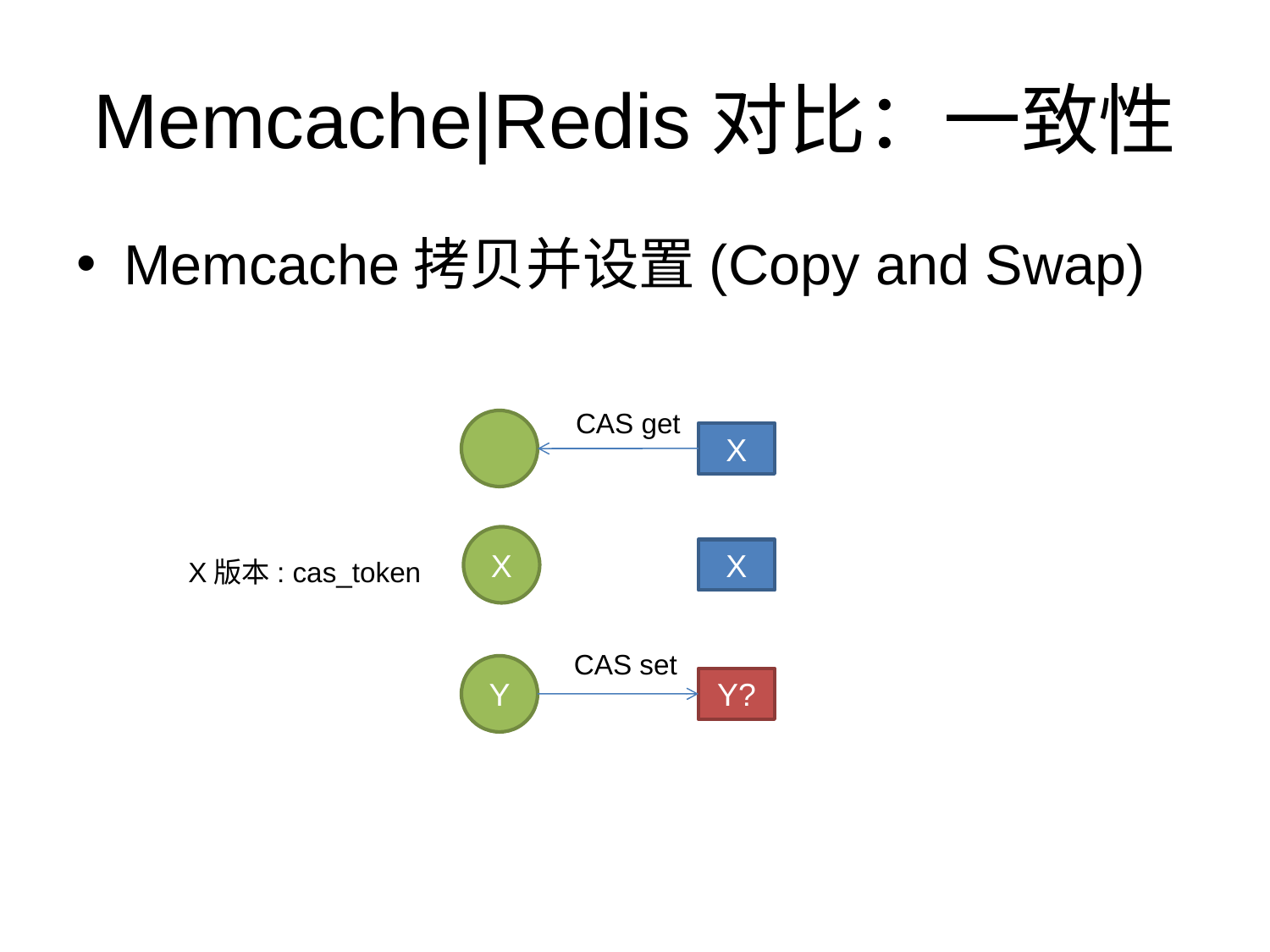

# Memcache|Redis对比：一致性
Memcache拷贝并设置(Copy and Swap)

CAS get

X

X

X

X版本: cas_token
CAS set
Y

Y?